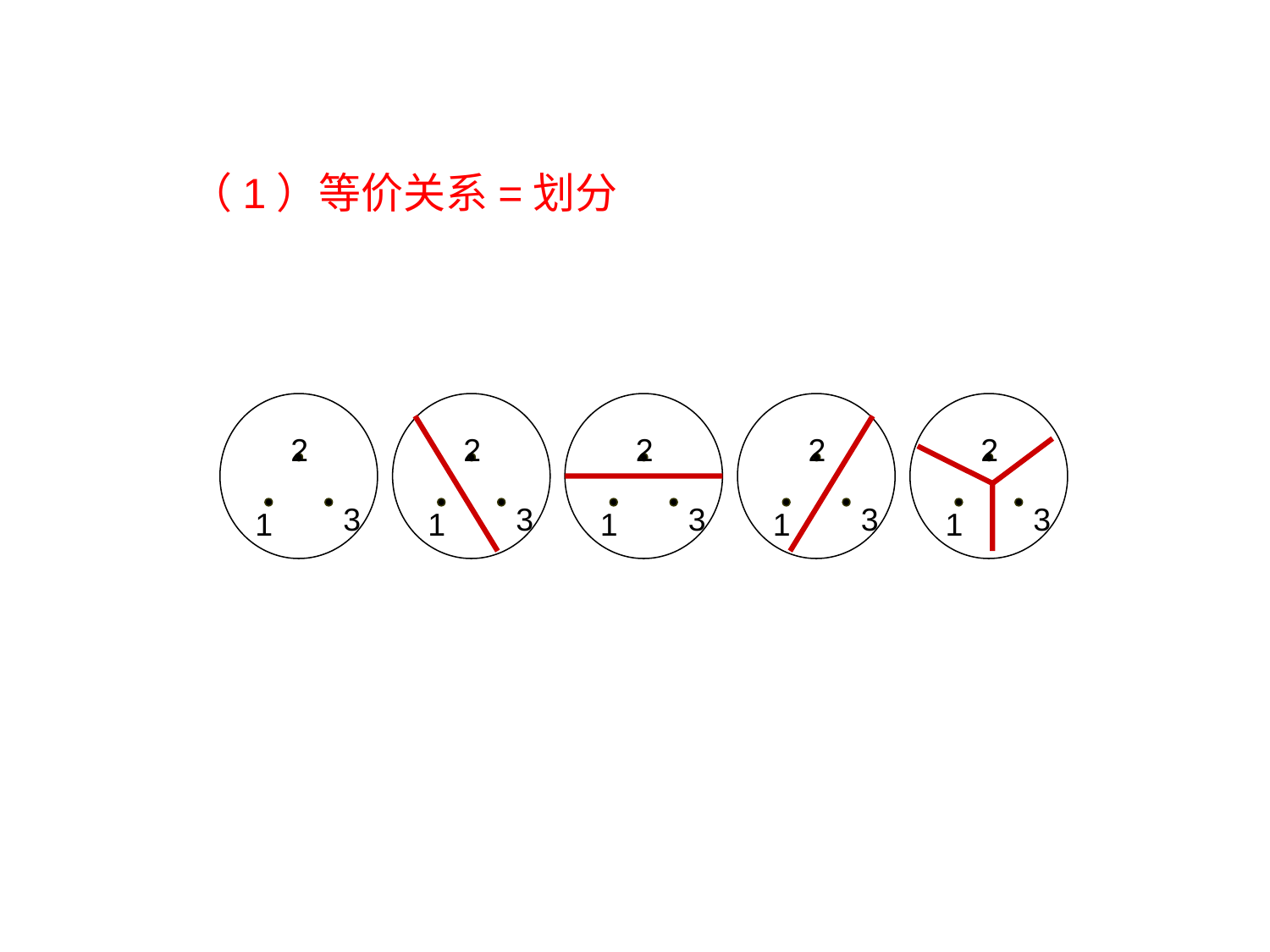

# （1）等价关系=划分 3个元素的划分有1+3+1=5种。

2

3
1

2

3
1

2

3
1

2

3
1

2

3
1